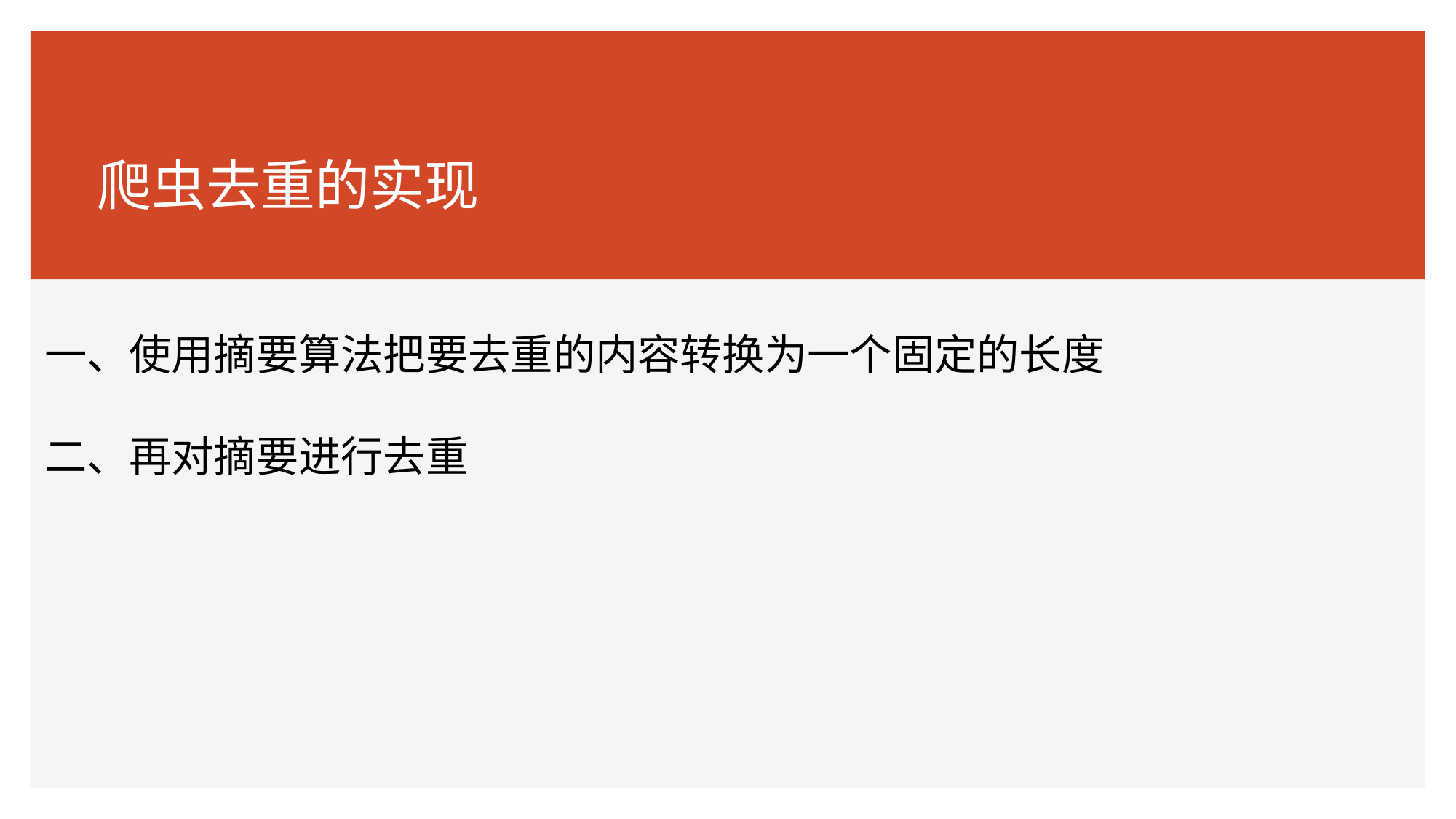

# 爬虫去重的实现
一、使用摘要算法把要去重的内容转换为一个固定的长度
二、再对摘要进行去重